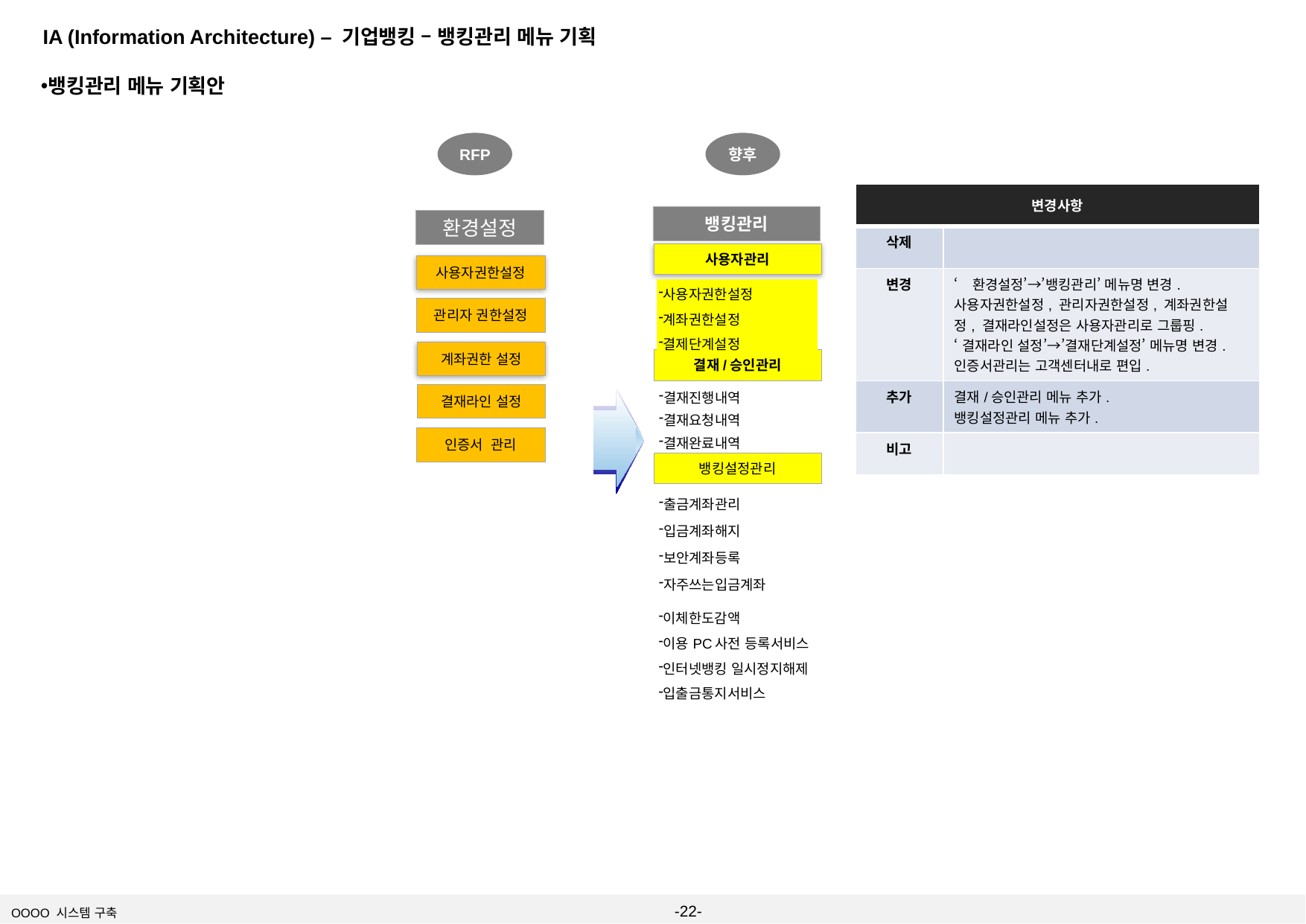

IA (Information Architecture) – 기업뱅킹 – 뱅킹관리 메뉴 기획
뱅킹관리 메뉴 기획안
RFP
향후
| 변경사항 |  |
| --- | --- |
| 삭제 |  |
| 변경 | ‘환경설정’→’뱅킹관리’ 메뉴명 변경. 사용자권한설정, 관리자권한설정, 계좌권한설정, 결재라인설정은 사용자관리로 그룹핑. ‘결재라인 설정’→’결재단계설정’ 메뉴명 변경.인증서관리는 고객센터내로 편입. |
| 추가 | 결재/승인관리 메뉴 추가. 뱅킹설정관리 메뉴 추가. |
| 비고 |  |
뱅킹관리
환경설정
사용자관리
사용자권한설정
| 사용자권한설정 계좌권한설정 결제단계설정 |
| --- |
관리자 권한설정
계좌권한 설정
결재/승인관리
| 결재진행내역 |
| --- |
| 결재요청내역 |
| 결재완료내역 |
결재라인 설정

인증서  관리
뱅킹설정관리
| 출금계좌관리 |
| --- |
| 입금계좌해지 |
| 보안계좌등록 |
| 자주쓰는입금계좌 |
| 예금계좌해약(요구불) |
| 이체한도감액 이용PC사전 등록서비스 인터넷뱅킹 일시정지해제 입출금통지서비스 |
| --- |